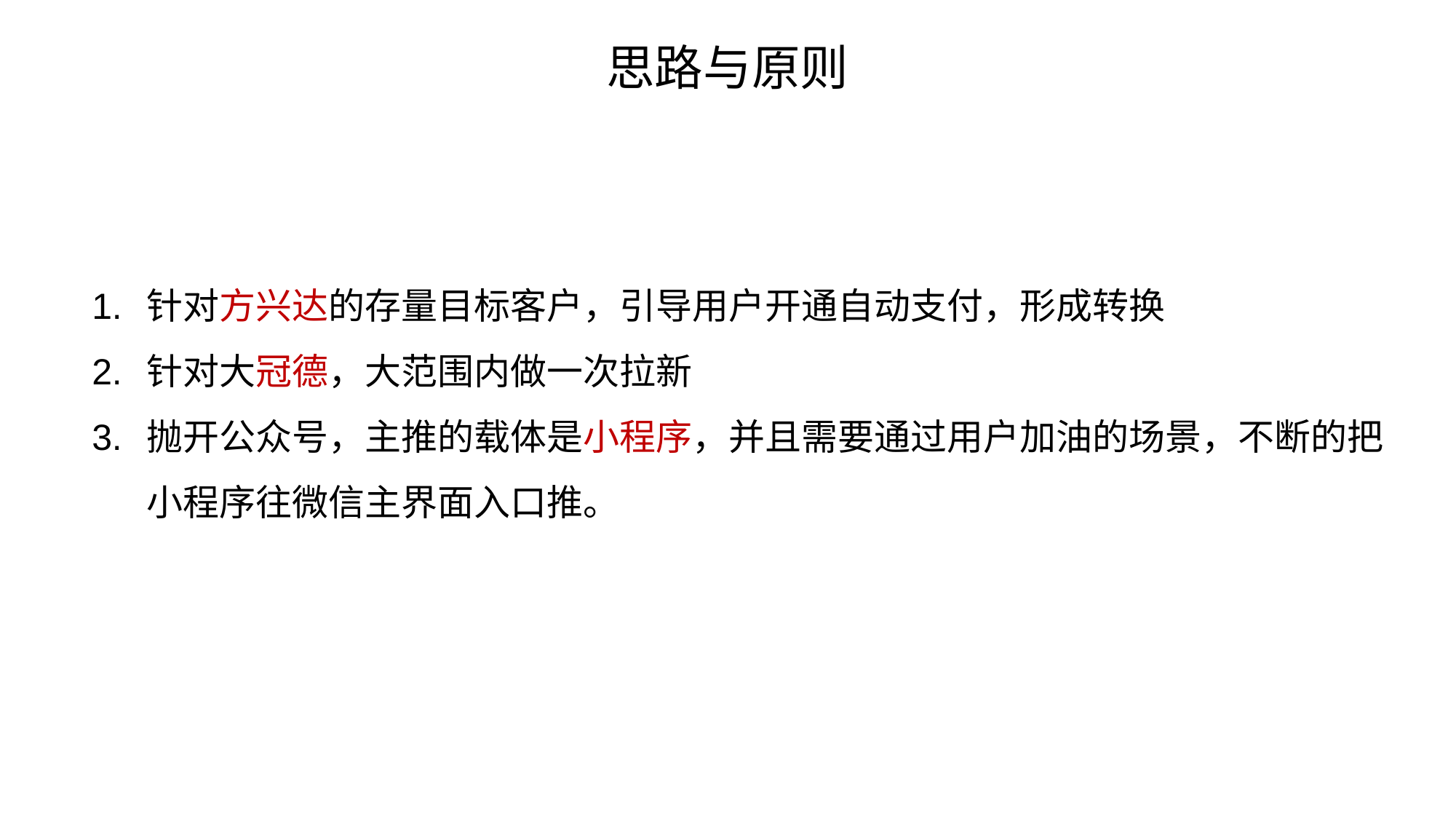

思路与原则
针对方兴达的存量目标客户，引导用户开通自动支付，形成转换
针对大冠德，大范围内做一次拉新
抛开公众号，主推的载体是小程序，并且需要通过用户加油的场景，不断的把小程序往微信主界面入口推。